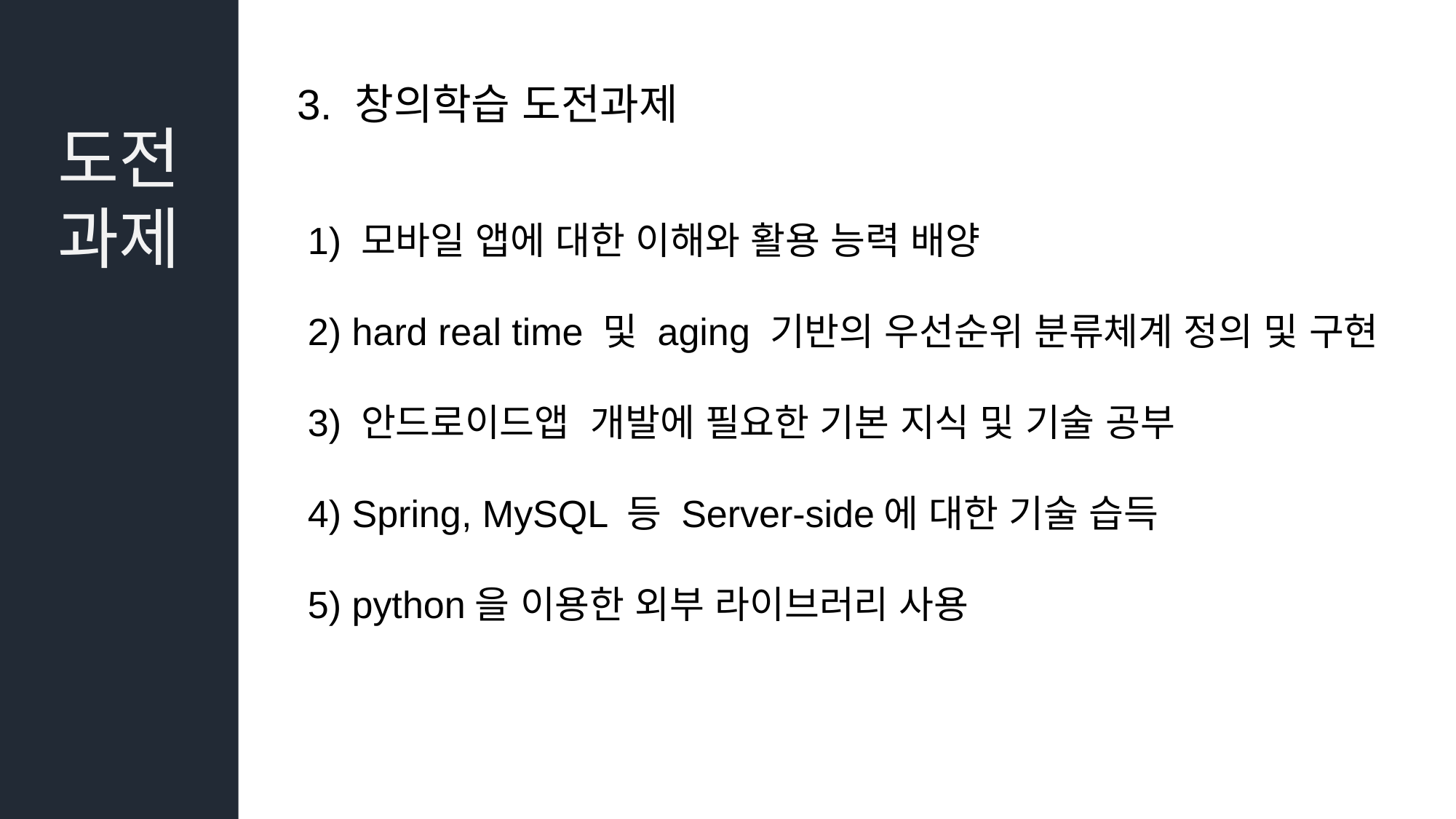

도전
과제

3. 창의학습 도전과제
 1) 모바일 앱에 대한 이해와 활용 능력 배양

 2) hard real time 및 aging 기반의 우선순위 분류체계 정의 및 구현

 3) 안드로이드앱  개발에 필요한 기본 지식 및 기술 공부

 4) Spring, MySQL 등 Server-side에 대한 기술 습득

 5) python을 이용한 외부 라이브러리 사용